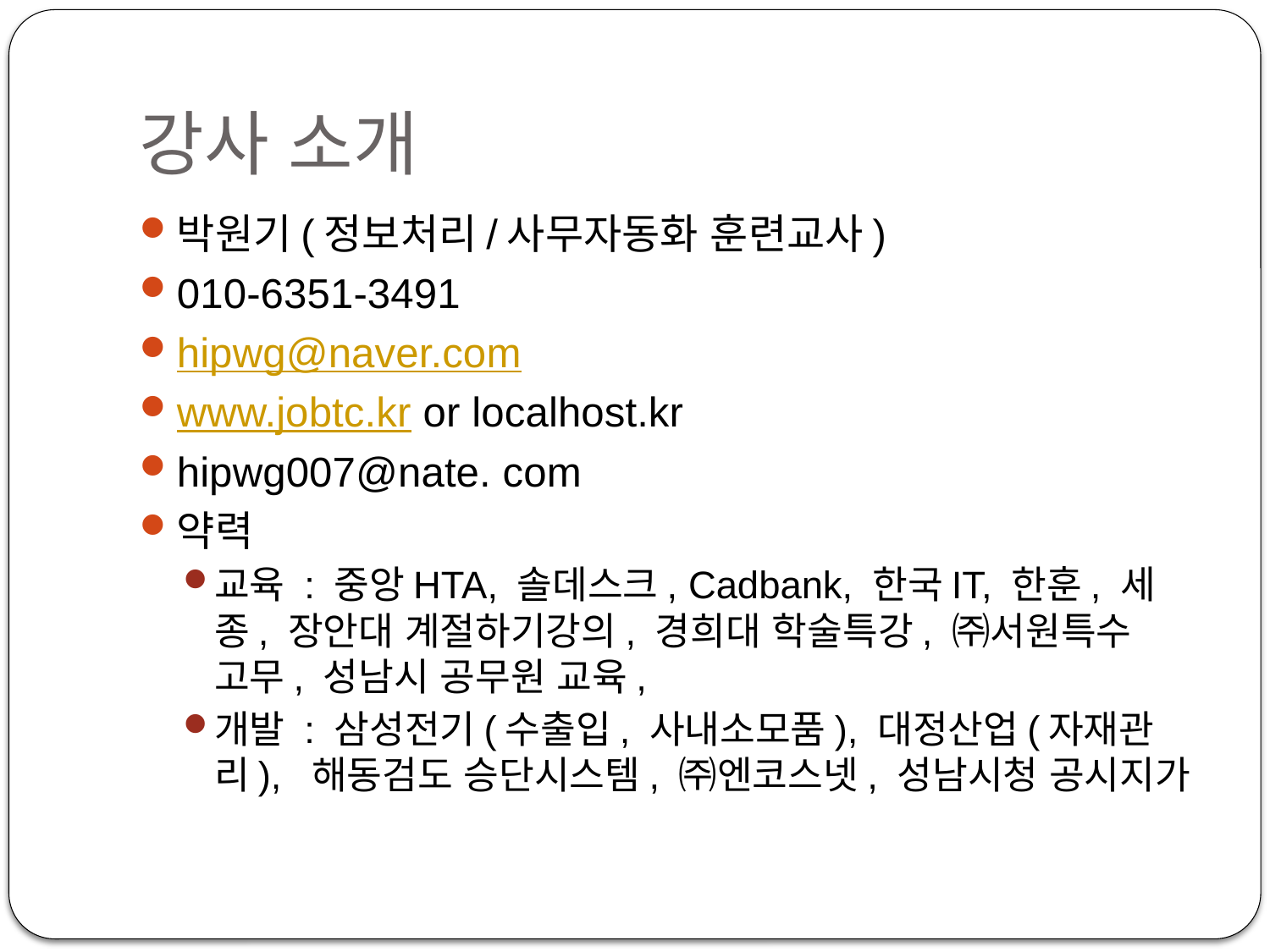

# 강사 소개
박원기(정보처리/사무자동화 훈련교사)
010-6351-3491
hipwg@naver.com
www.jobtc.kr or localhost.kr
hipwg007@nate. com
약력
교육 : 중앙HTA, 솔데스크, Cadbank, 한국IT, 한훈, 세종, 장안대 계절하기강의, 경희대 학술특강, ㈜서원특수 고무, 성남시 공무원 교육,
개발 : 삼성전기(수출입, 사내소모품), 대정산업(자재관리),  해동검도 승단시스템, ㈜엔코스넷, 성남시청 공시지가